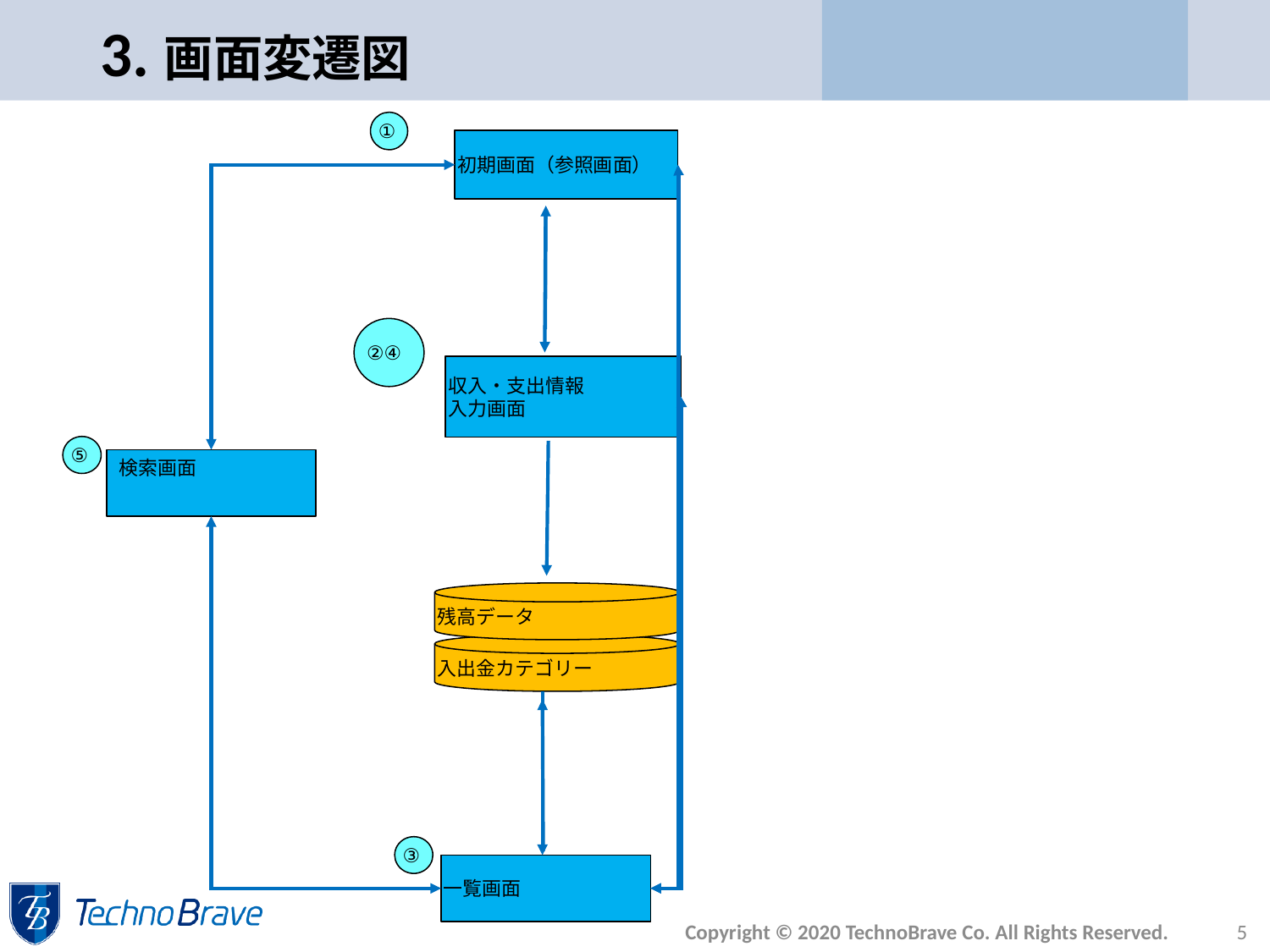

# 3.画面変遷図
①
初期画面（参照画面）
②④
収入・支出情報
入力画面
⑤
検索画面
残高データ
入出金カテゴリー
③
一覧画面
Copyright © 2020 TechnoBrave Co. All Rights Reserved.
5